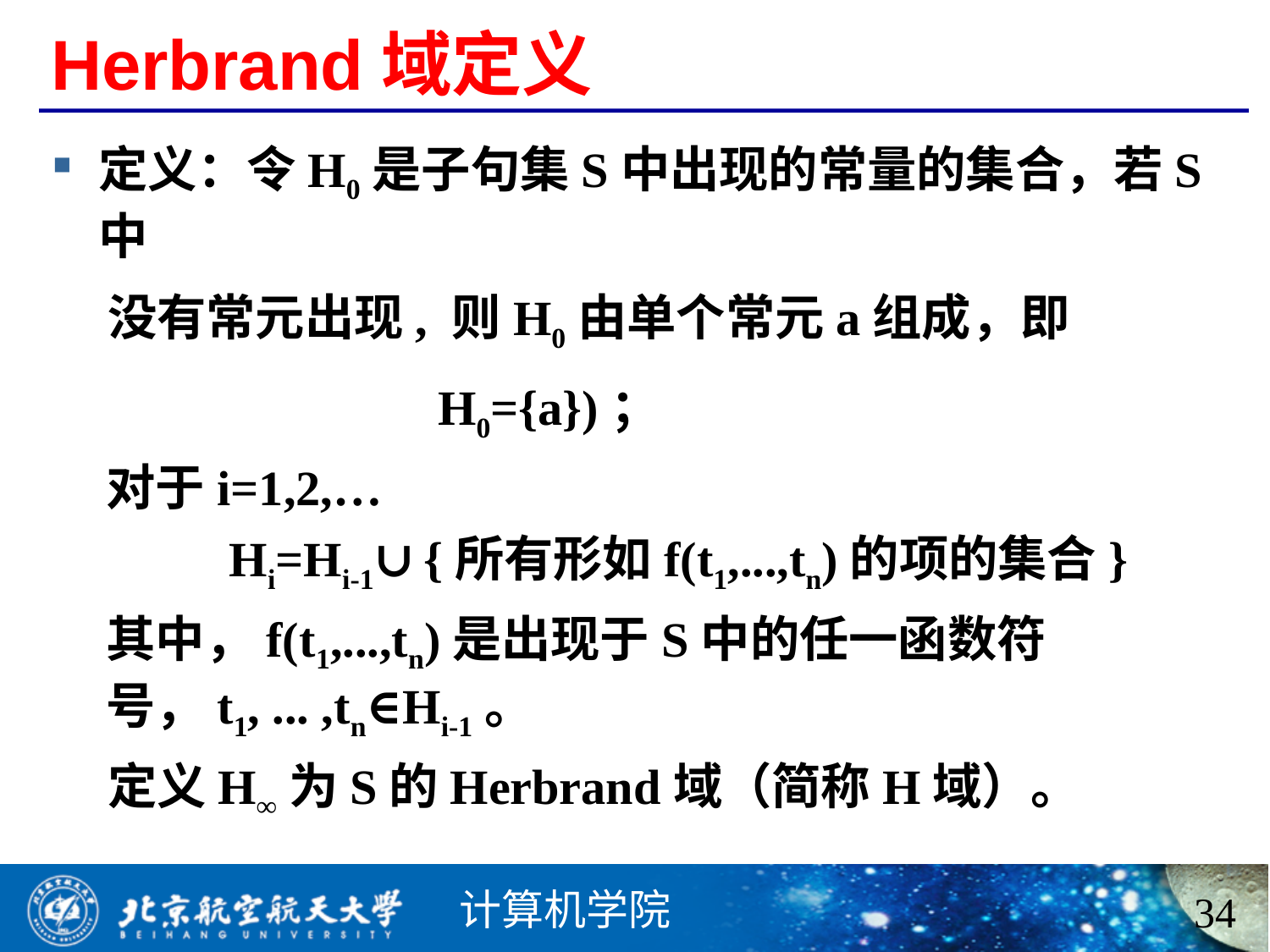

# Herbrand域定义
定义：令H0是子句集S中出现的常量的集合，若S中
    没有常元出现, 则H0由单个常元a组成，即
                           H0={a})；
对于i=1,2,…
          Hi=Hi-1∪{所有形如f(t1,...,tn)的项的集合}
其中，f(t1,...,tn)是出现于S中的任一函数符号，t1, ... ,tn∈Hi-1。
    定义H∞为S的Herbrand域（简称H域）。